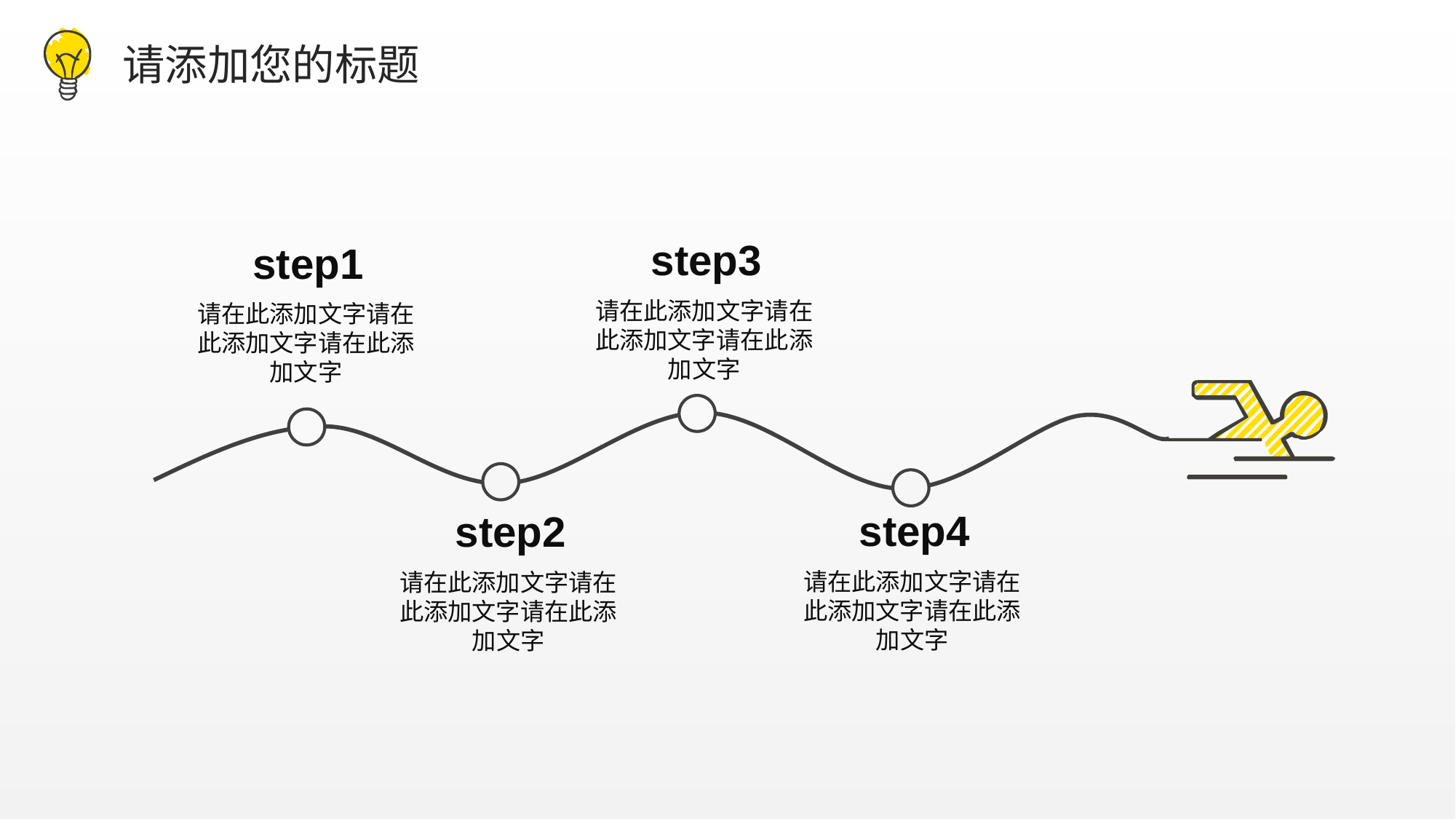

请添加您的标题
step3
step1
请在此添加文字请在此添加文字请在此添加文字
请在此添加文字请在此添加文字请在此添加文字

step4
step2
请在此添加文字请在此添加文字请在此添加文字
请在此添加文字请在此添加文字请在此添加文字